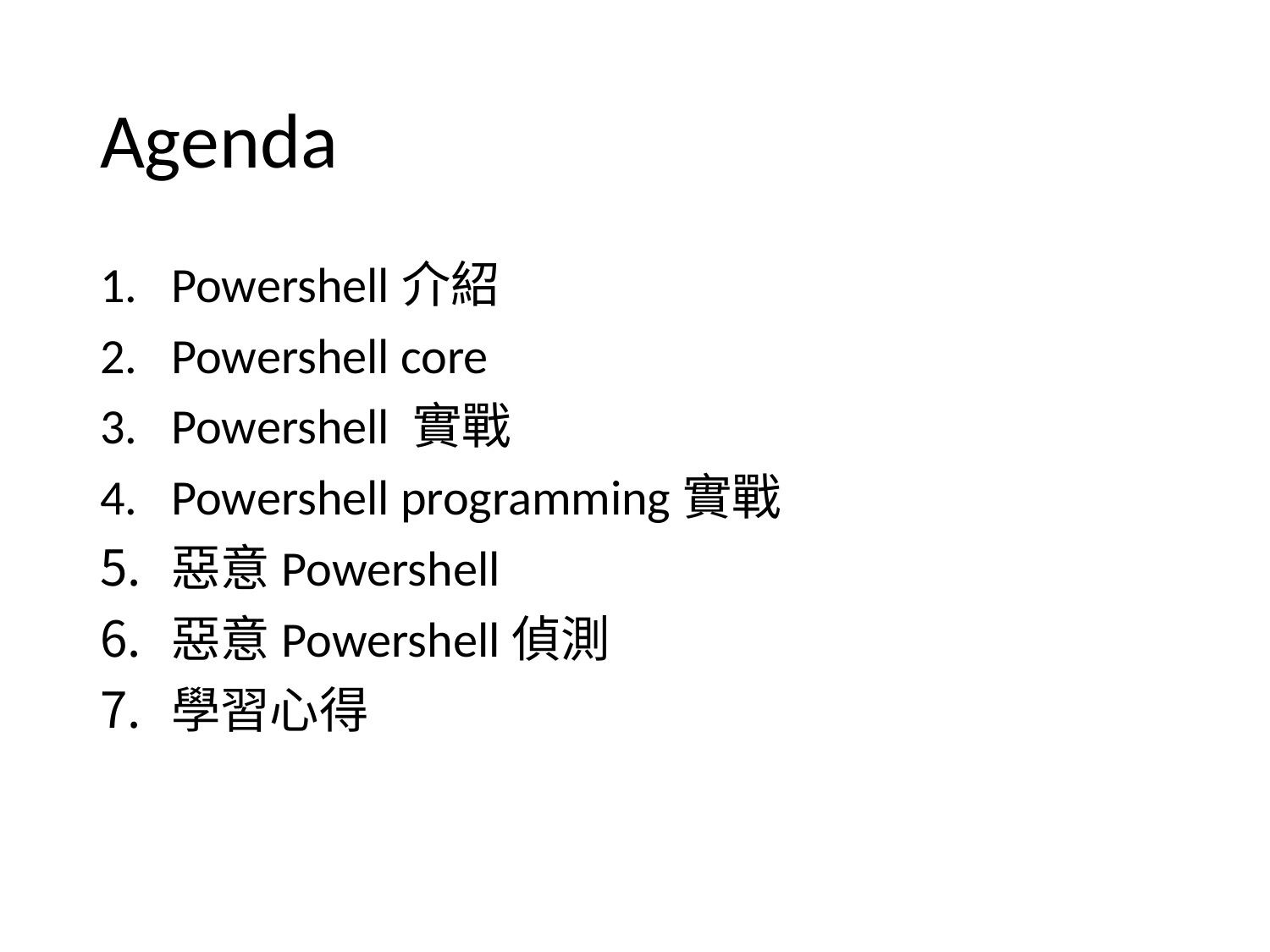

# Agenda
Powershell介紹
Powershell core
Powershell 實戰
Powershell programming實戰
惡意Powershell
惡意Powershell偵測
學習心得